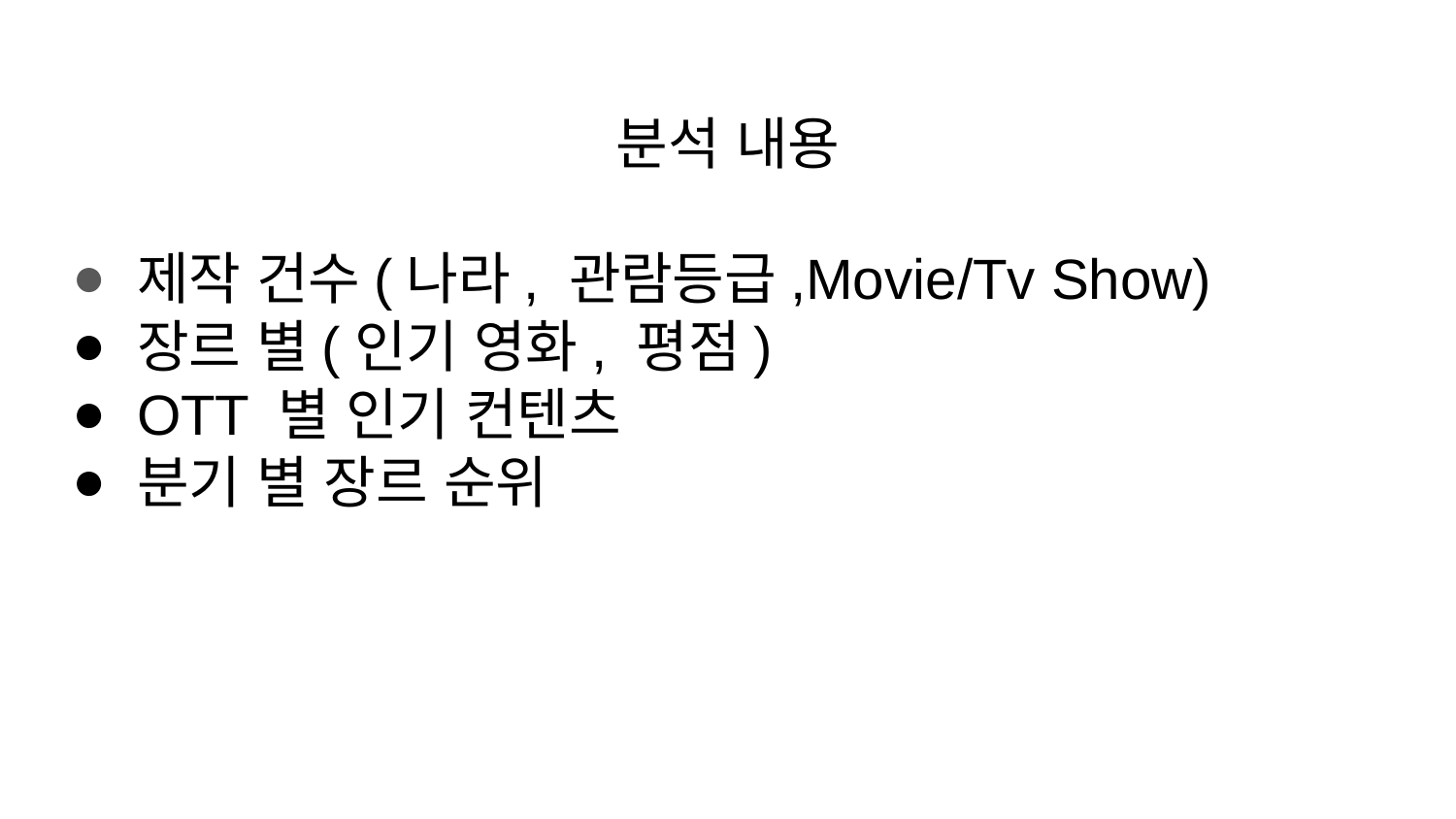

분석 내용

제작 건수(나라, 관람등급,Movie/Tv Show)
장르 별(인기 영화, 평점)
OTT 별 인기 컨텐츠
분기 별 장르 순위